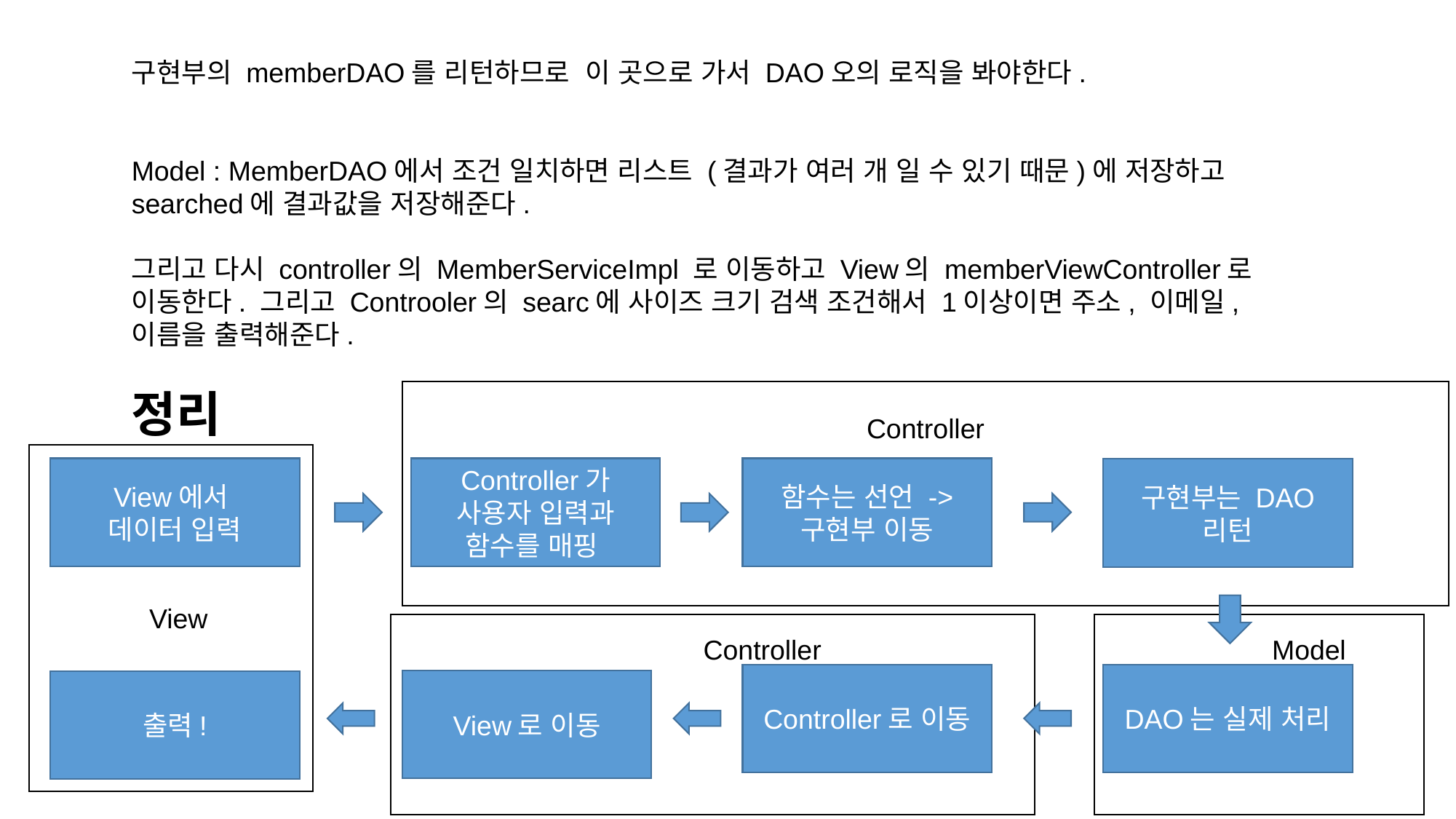

구현부의 memberDAO를 리턴하므로  이 곳으로 가서 DAO오의 로직을 봐야한다.

Model : MemberDAO에서 조건 일치하면 리스트 (결과가 여러 개 일 수 있기 때문)에 저장하고 searched에 결과값을 저장해준다.

그리고 다시 controller의 MemberServiceImpl 로 이동하고 View의 memberViewController로 이동한다. 그리고 Controoler의 searc에 사이즈 크기 검색 조건해서 1이상이면 주소, 이메일, 이름을 출력해준다.

정리

Controller

  View

View에서
데이터 입력
Controller가 사용자 입력과 함수를 매핑
함수는 선언 -> 구현부 이동
구현부는 DAO 리턴

             Model

             Controller

Controller로 이동
DAO는 실제 처리
View로 이동
출력!